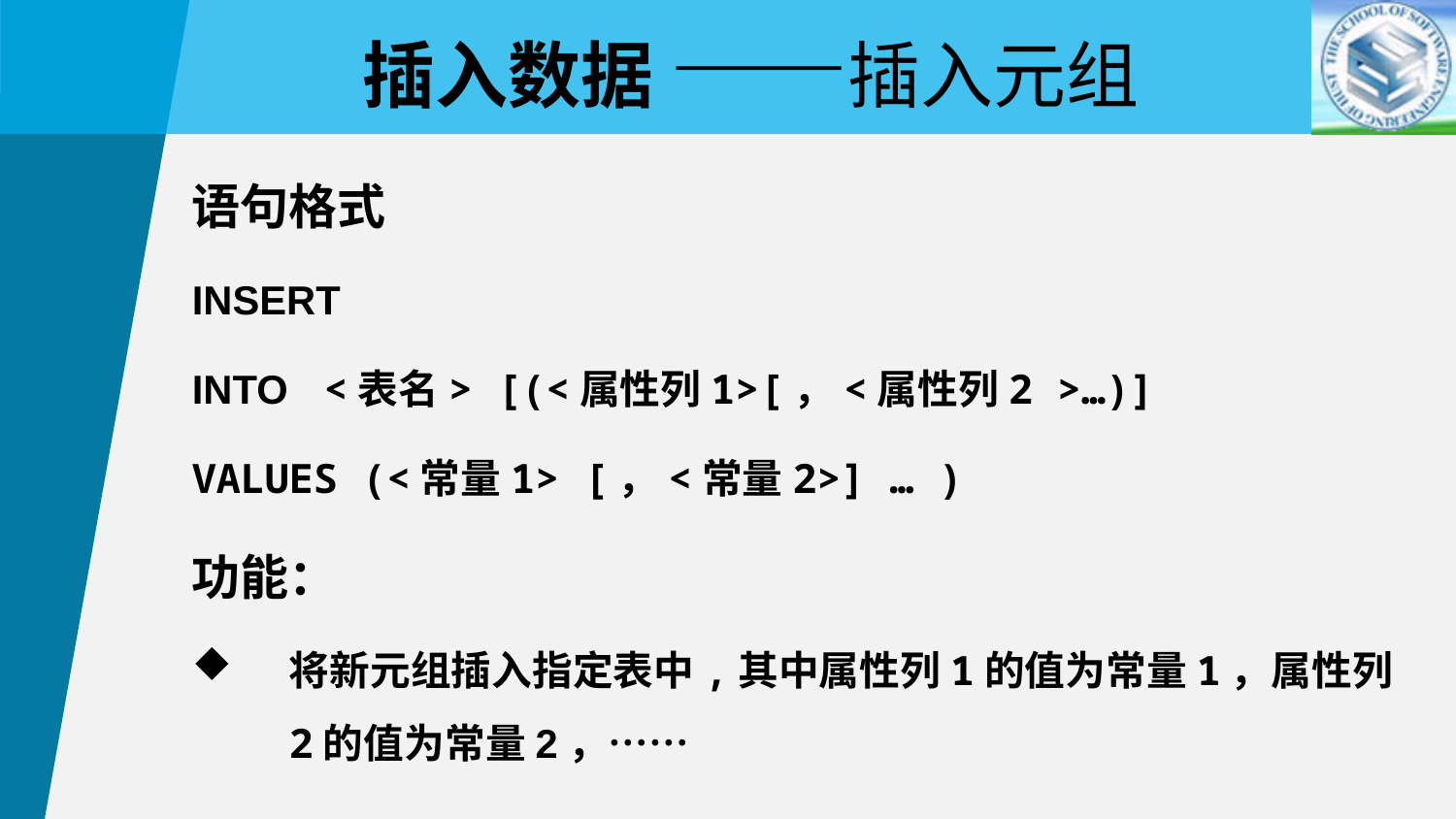

插入数据 ——插入元组
语句格式
INSERT
INTO  <表名> [(<属性列1>[，<属性列2 >…)]
VALUES (<常量1> [，<常量2>] … )
功能：
将新元组插入指定表中,其中属性列1的值为常量1，属性列2的值为常量2，……